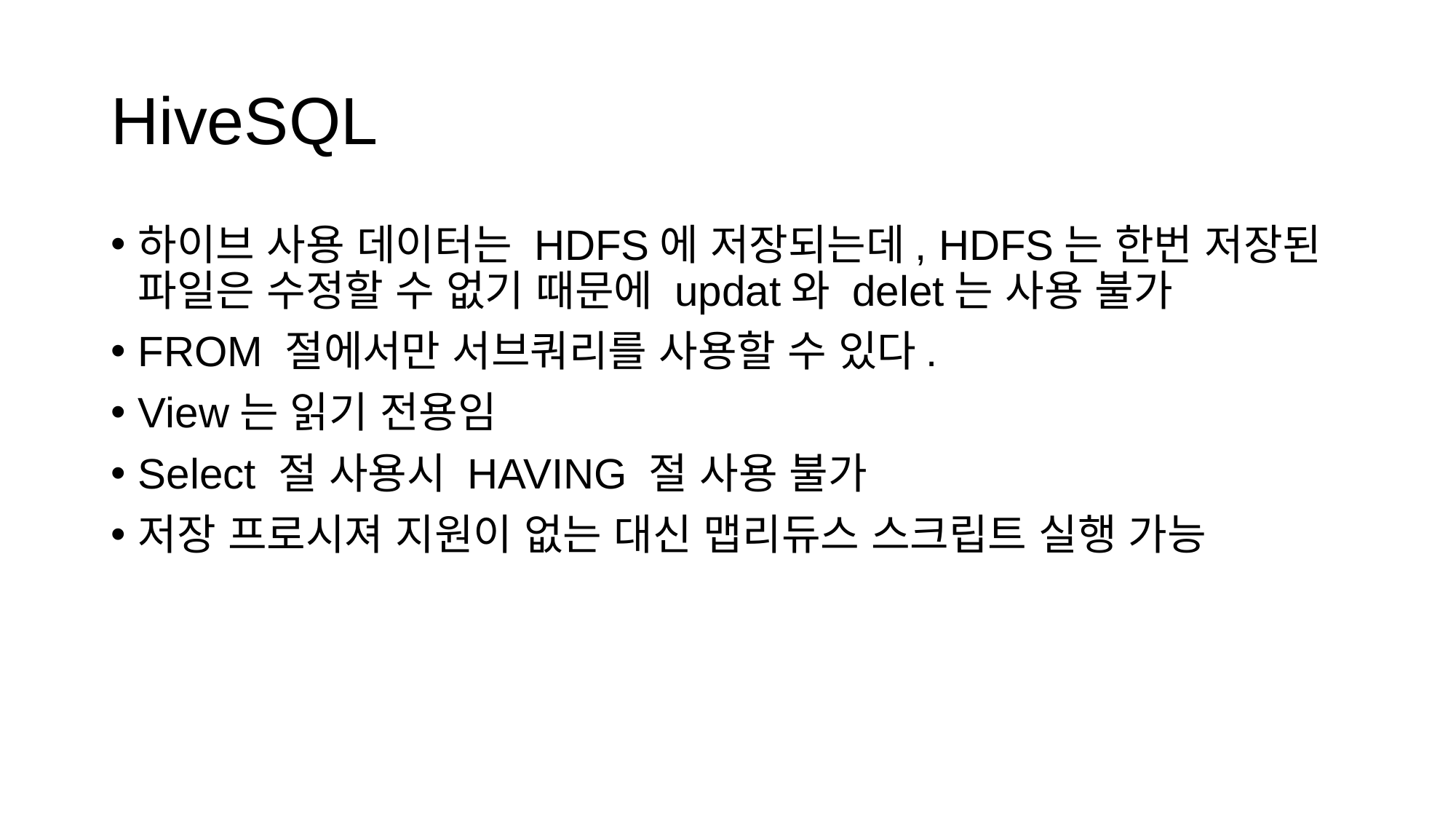

# HiveSQL
하이브 사용 데이터는 HDFS에 저장되는데, HDFS는 한번 저장된 파일은 수정할 수 없기 때문에 updat와 delet는 사용 불가
FROM 절에서만 서브쿼리를 사용할 수 있다.
View는 읽기 전용임
Select 절 사용시 HAVING 절 사용 불가
저장 프로시져 지원이 없는 대신 맵리듀스 스크립트 실행 가능